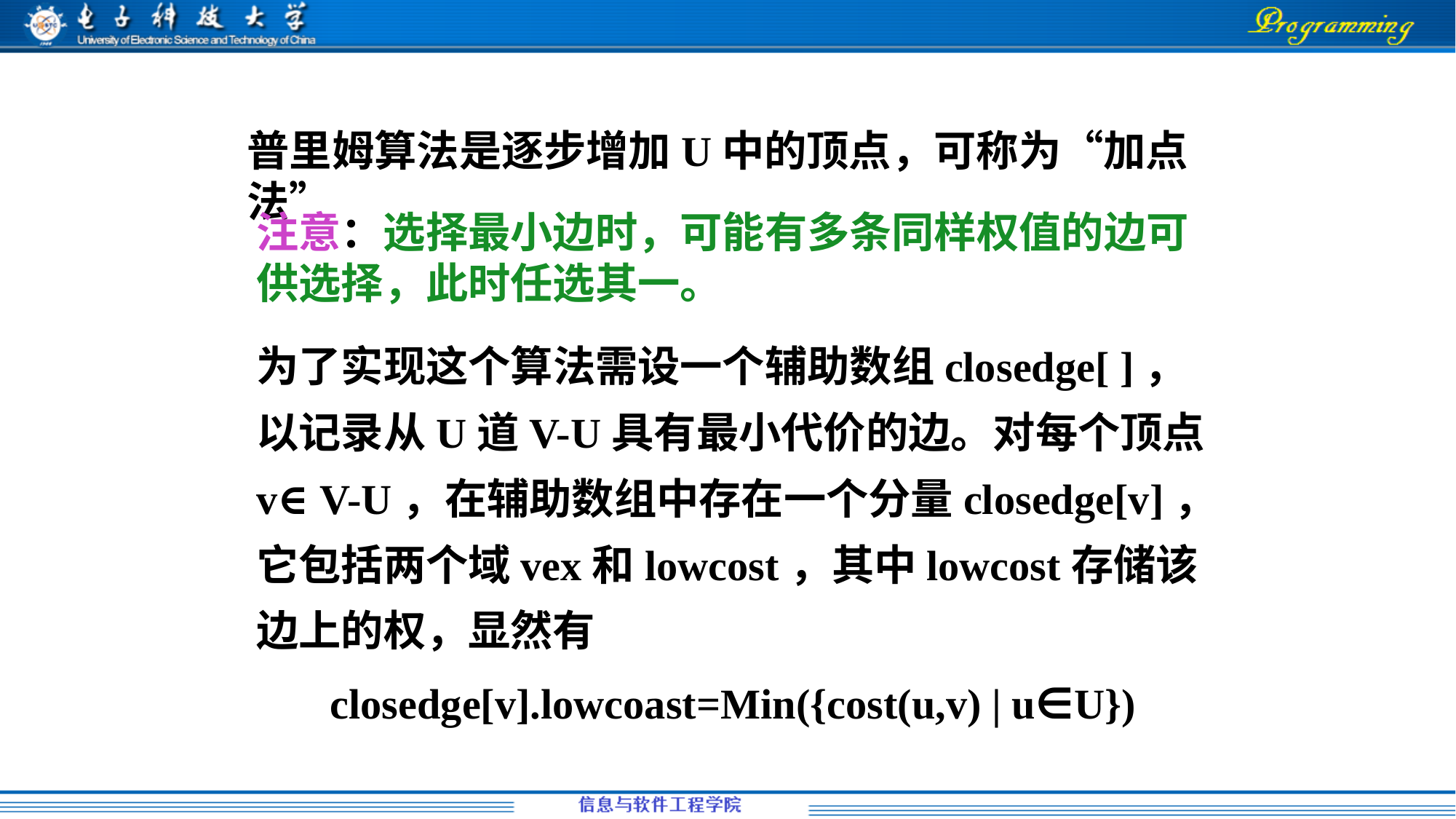

普里姆算法是逐步增加U中的顶点，可称为“加点法”
注意：选择最小边时，可能有多条同样权值的边可供选择，此时任选其一。
为了实现这个算法需设一个辅助数组closedge[ ]，以记录从U道V-U具有最小代价的边。对每个顶点v∈V-U，在辅助数组中存在一个分量closedge[v]，它包括两个域vex和lowcost，其中lowcost存储该边上的权，显然有
       closedge[v].lowcoast=Min({cost(u,v) | u∈U})